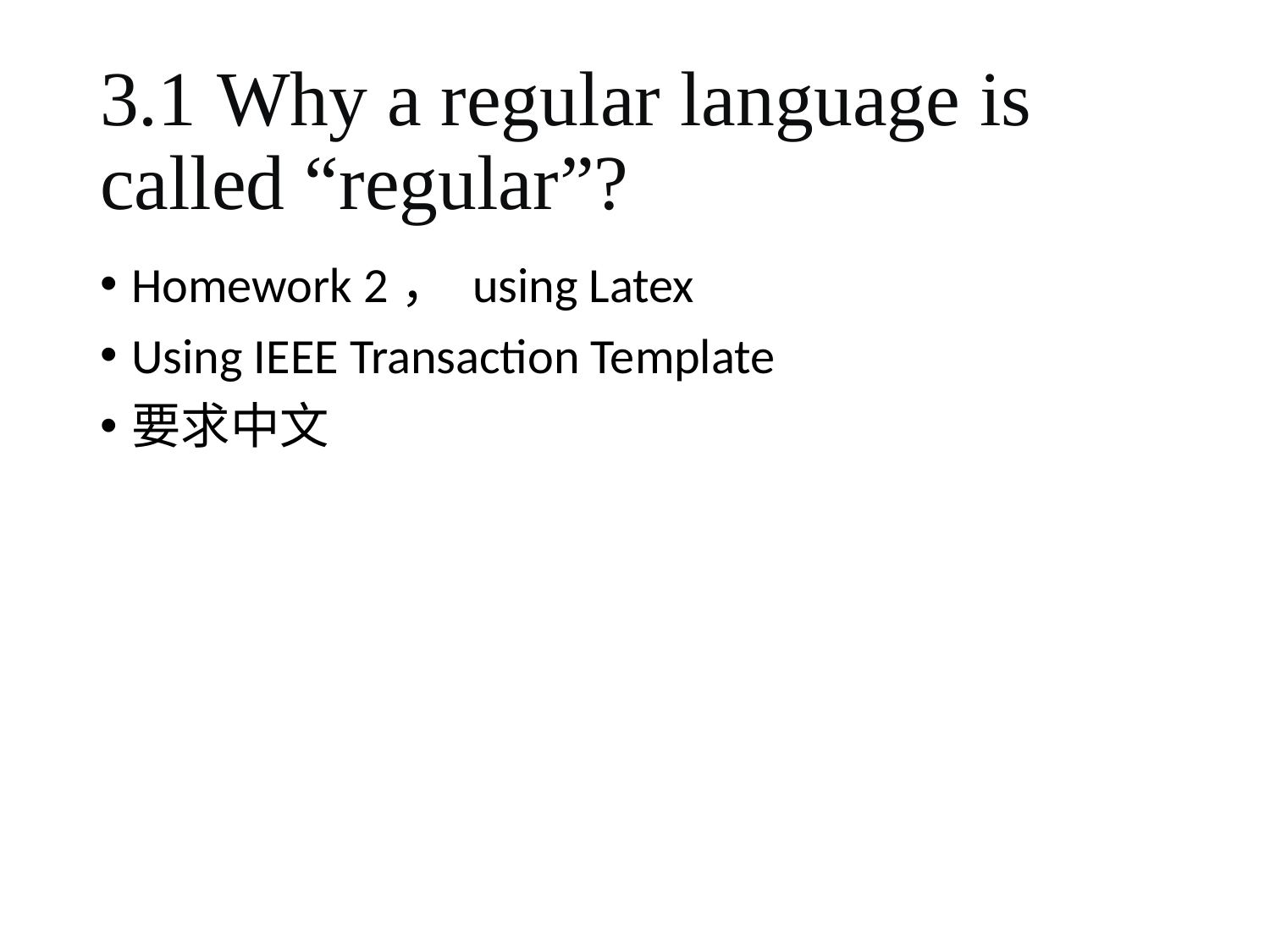

# 3.1 Why a regular language is called “regular”?
Homework 2， using Latex
Using IEEE Transaction Template
要求中文